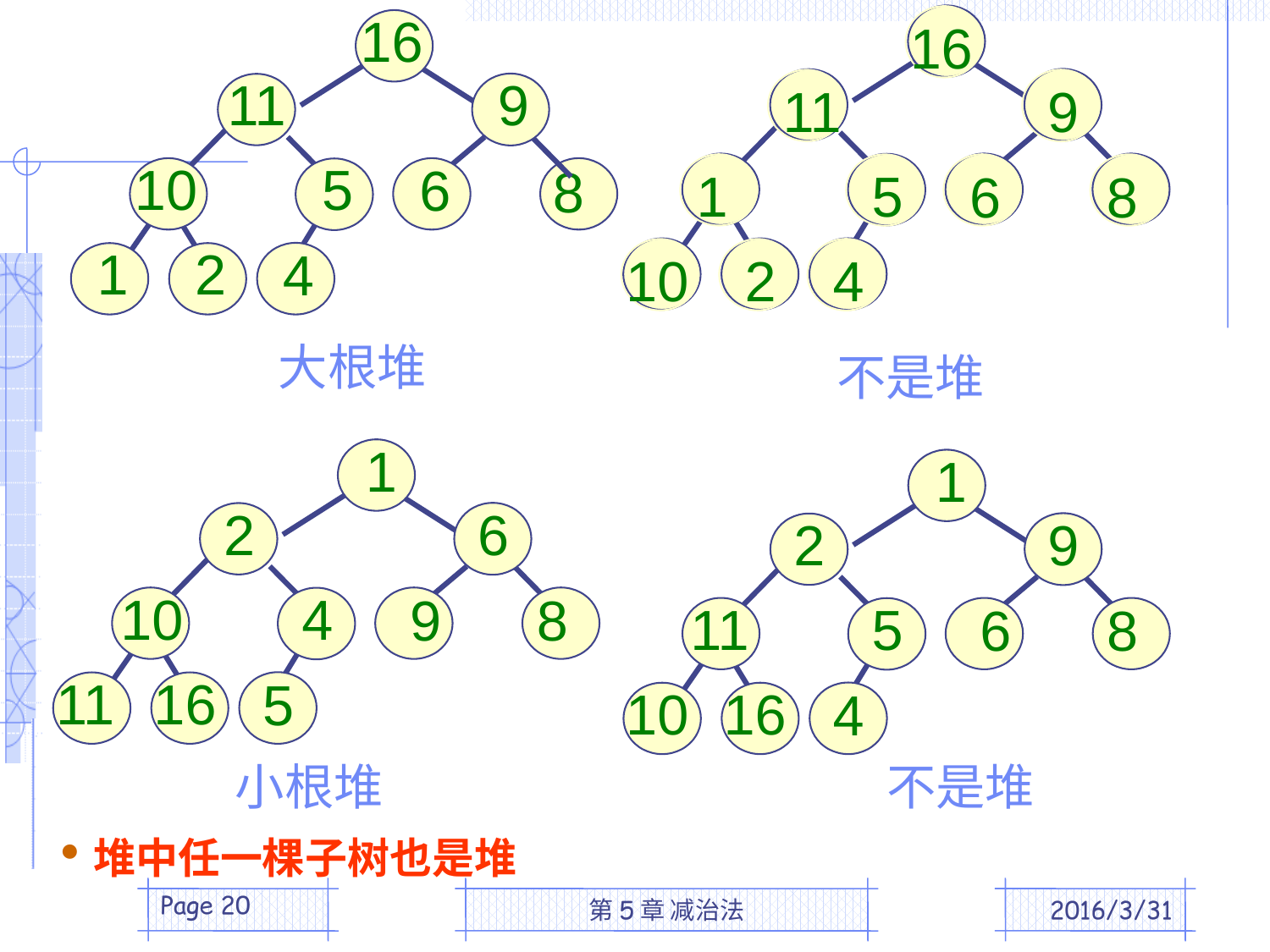

16
 11
  9
10
  5
  6
  1
  2
  4

 8

16

 11

  9

  1

  5

  6

 8
10

  2

  4
大根堆
不是堆
  1
  2
  6
 10
  4
   9
 8
11
16
  5

  1
  2
  9
 11
  5
   6
 8
10
16
  4

小根堆
不是堆
堆中任一棵子树也是堆
Page 20
第5章 减治法
2016/3/31